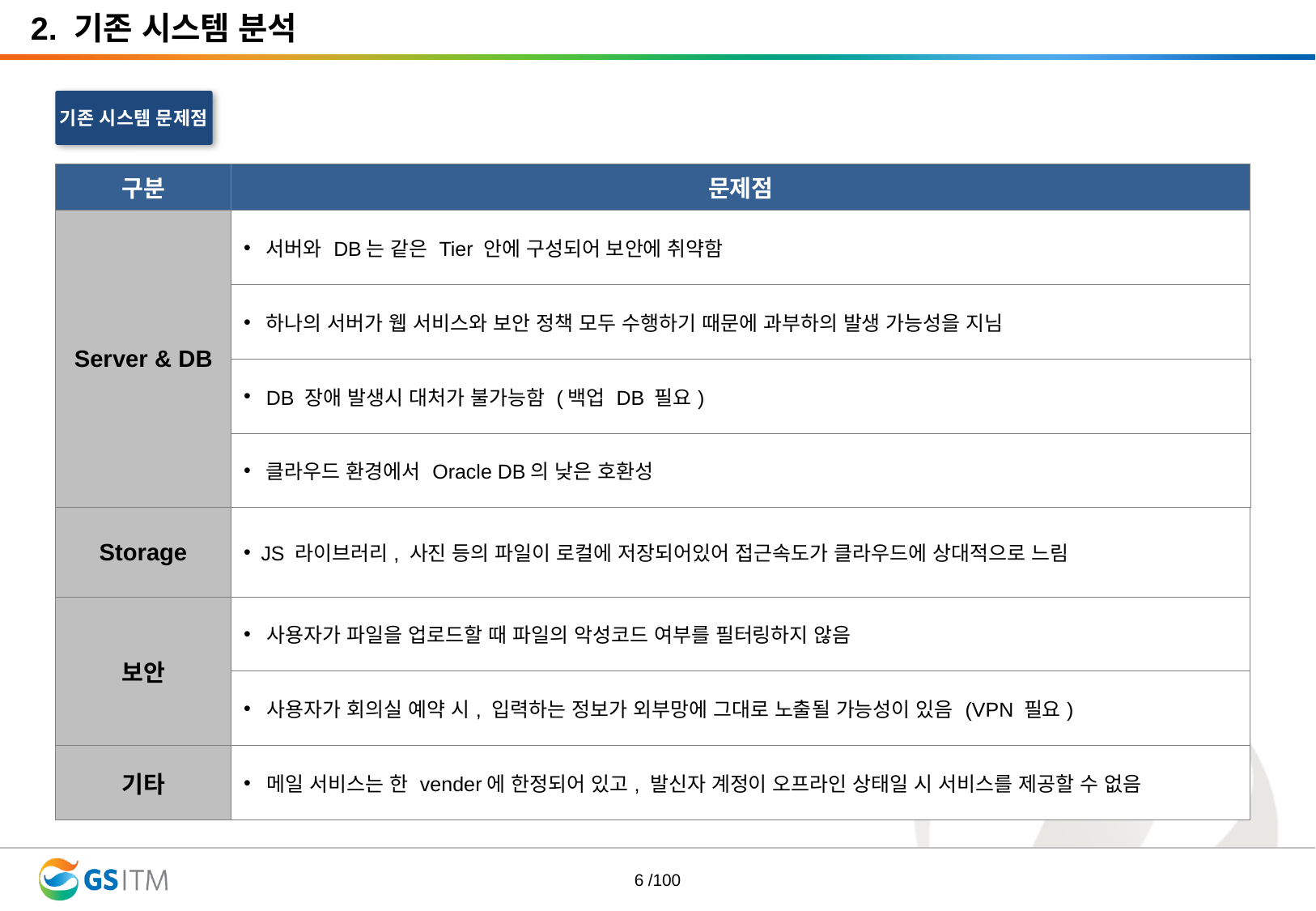

2. 기존 시스템 분석
기존 시스템 문제점
| 구분 | 문제점 |
| --- | --- |
| Server & DB | 서버와 DB는 같은 Tier 안에 구성되어 보안에 취약함 |
|  | 하나의 서버가 웹 서비스와 보안 정책 모두 수행하기 때문에 과부하의 발생 가능성을 지님 |
|  | DB 장애 발생시 대처가 불가능함 (백업 DB 필요) |
|  | 클라우드 환경에서 Oracle DB의 낮은 호환성 |
| Storage | JS 라이브러리, 사진 등의 파일이 로컬에 저장되어있어 접근속도가 클라우드에 상대적으로 느림 |
| 보안 | 사용자가 파일을 업로드할 때 파일의 악성코드 여부를 필터링하지 않음 |
|  | 사용자가 회의실 예약 시, 입력하는 정보가 외부망에 그대로 노출될 가능성이 있음 (VPN 필요) |
| 기타 | 메일 서비스는 한 vender에 한정되어 있고, 발신자 계정이 오프라인 상태일 시 서비스를 제공할 수 없음 |